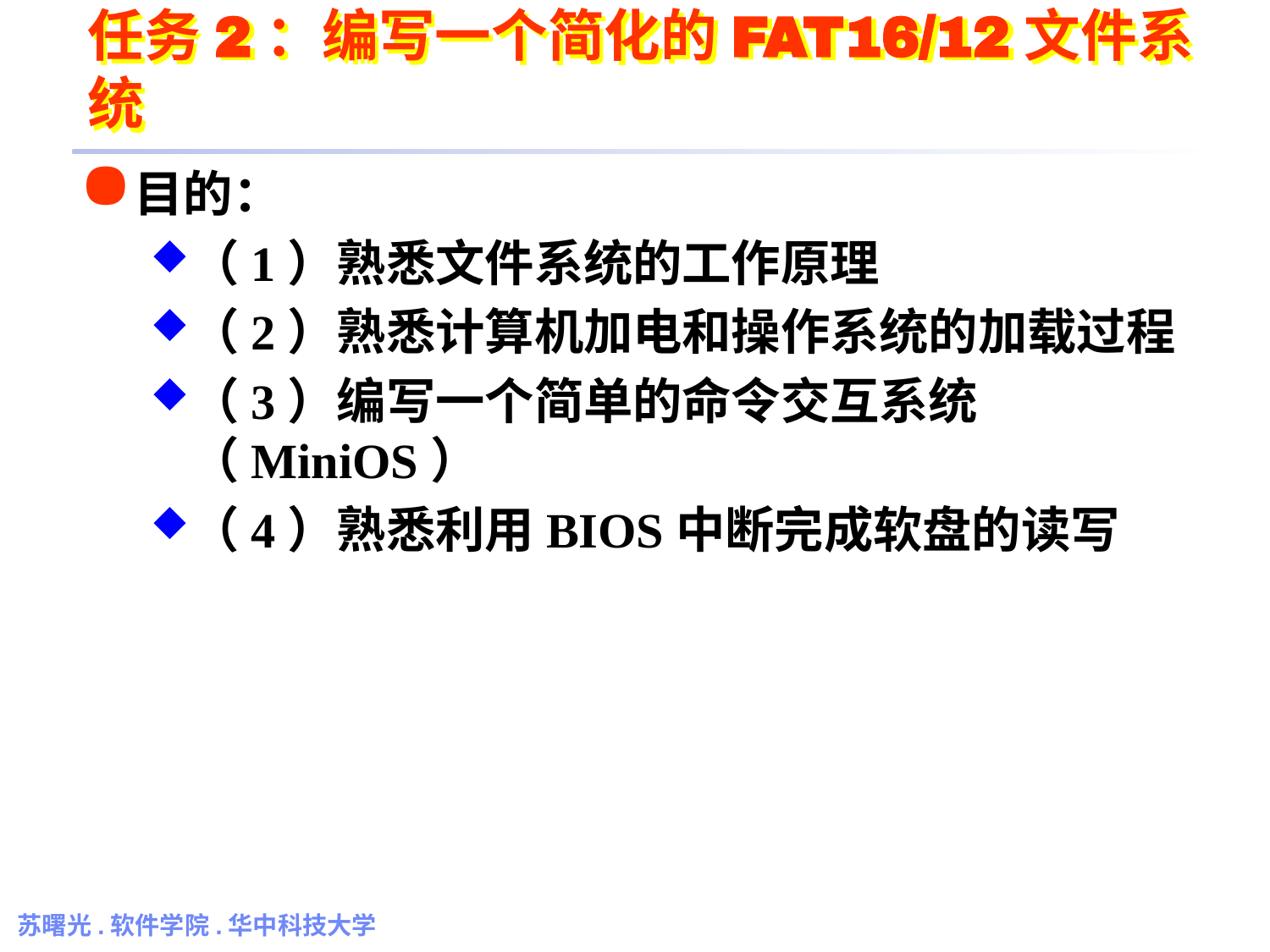

# 任务2：编写一个简化的FAT16/12文件系统
目的：
（1）熟悉文件系统的工作原理
（2）熟悉计算机加电和操作系统的加载过程
（3）编写一个简单的命令交互系统（MiniOS）
（4）熟悉利用BIOS中断完成软盘的读写

苏曙光.软件学院.华中科技大学
8